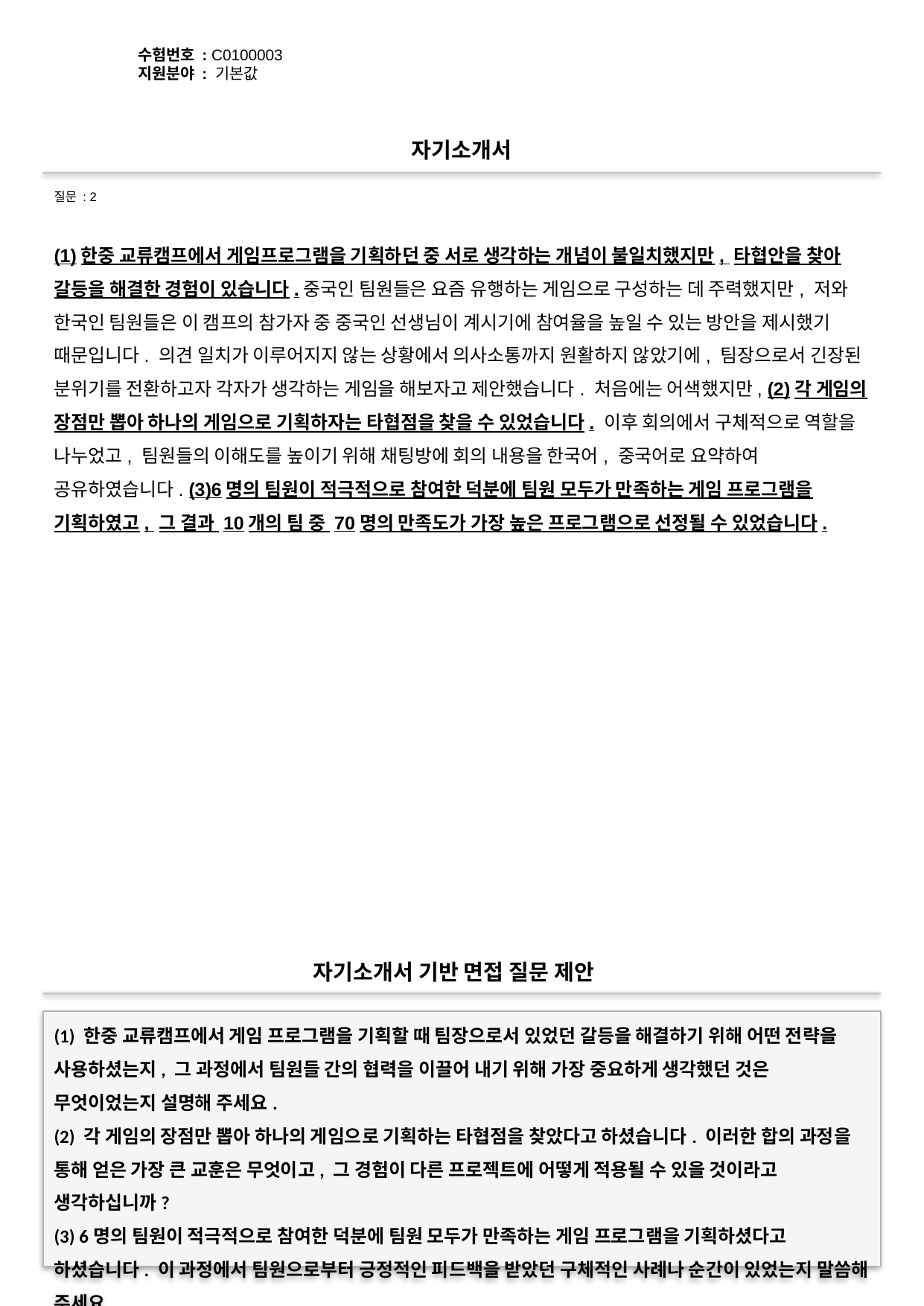

수험번호 : C0100003
지원분야 : 기본값
#

자기소개서

질문 : 2

(1)한중 교류캠프에서 게임프로그램을 기획하던 중 서로 생각하는 개념이 불일치했지만, 타협안을 찾아 갈등을 해결한 경험이 있습니다.중국인 팀원들은 요즘 유행하는 게임으로 구성하는 데 주력했지만, 저와 한국인 팀원들은 이 캠프의 참가자 중 중국인 선생님이 계시기에 참여율을 높일 수 있는 방안을 제시했기 때문입니다. 의견 일치가 이루어지지 않는 상황에서 의사소통까지 원활하지 않았기에, 팀장으로서 긴장된 분위기를 전환하고자 각자가 생각하는 게임을 해보자고 제안했습니다. 처음에는 어색했지만, (2)각 게임의 장점만 뽑아 하나의 게임으로 기획하자는 타협점을 찾을 수 있었습니다. 이후 회의에서 구체적으로 역할을 나누었고, 팀원들의 이해도를 높이기 위해 채팅방에 회의 내용을 한국어, 중국어로 요약하여 공유하였습니다. (3)6명의 팀원이 적극적으로 참여한 덕분에 팀원 모두가 만족하는 게임 프로그램을 기획하였고, 그 결과 10개의 팀 중 70명의 만족도가 가장 높은 프로그램으로 선정될 수 있었습니다.

자기소개서 기반 면접 질문 제안

(1) 한중 교류캠프에서 게임 프로그램을 기획할 때 팀장으로서 있었던 갈등을 해결하기 위해 어떤 전략을 사용하셨는지, 그 과정에서 팀원들 간의 협력을 이끌어 내기 위해 가장 중요하게 생각했던 것은 무엇이었는지 설명해 주세요.
(2) 각 게임의 장점만 뽑아 하나의 게임으로 기획하는 타협점을 찾았다고 하셨습니다. 이러한 합의 과정을 통해 얻은 가장 큰 교훈은 무엇이고, 그 경험이 다른 프로젝트에 어떻게 적용될 수 있을 것이라고 생각하십니까?
(3) 6명의 팀원이 적극적으로 참여한 덕분에 팀원 모두가 만족하는 게임 프로그램을 기획하셨다고 하셨습니다. 이 과정에서 팀원으로부터 긍정적인 피드백을 받았던 구체적인 사례나 순간이 있었는지 말씀해 주세요.